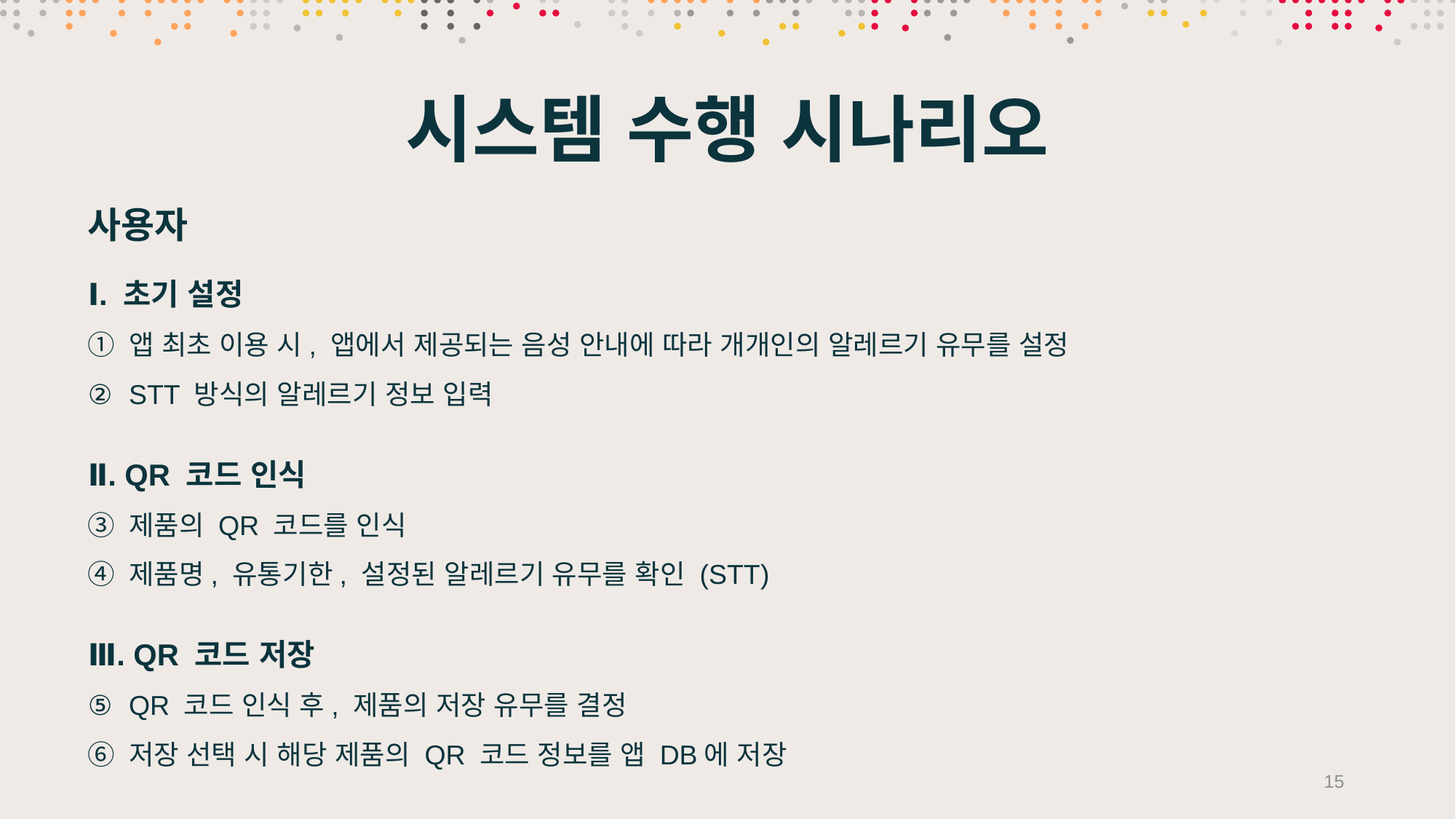

# 시스템 수행 시나리오
사용자
Ⅰ. 초기 설정
앱 최초 이용 시, 앱에서 제공되는 음성 안내에 따라 개개인의 알레르기 유무를 설정
STT 방식의 알레르기 정보 입력

Ⅱ. QR 코드 인식
제품의 QR 코드를 인식
제품명, 유통기한, 설정된 알레르기 유무를 확인 (STT)

Ⅲ. QR 코드 저장
QR 코드 인식 후, 제품의 저장 유무를 결정
저장 선택 시 해당 제품의 QR 코드 정보를 앱 DB에 저장
15